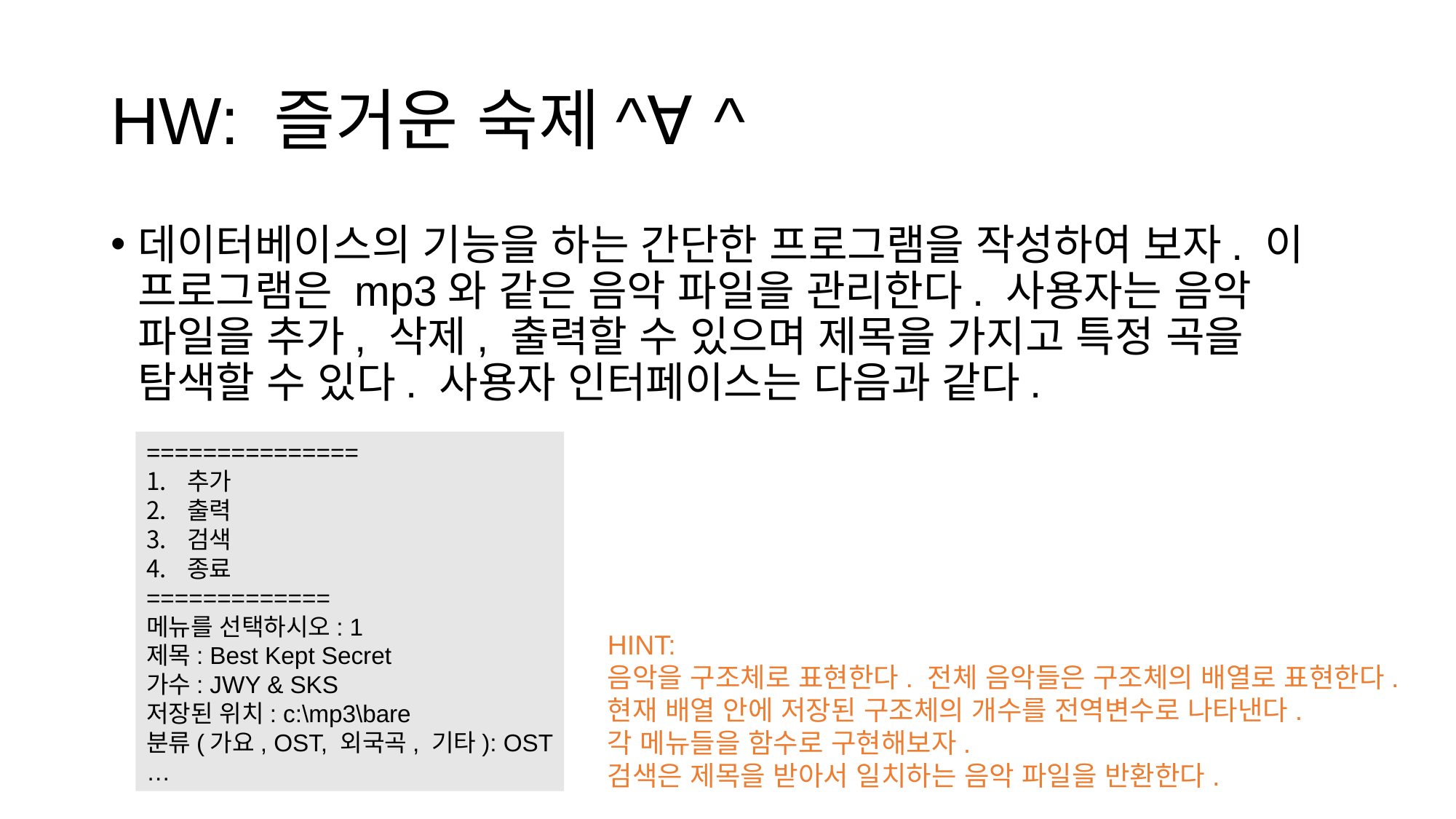

# HW: 즐거운 숙제^∀^
데이터베이스의 기능을 하는 간단한 프로그램을 작성하여 보자. 이 프로그램은 mp3와 같은 음악 파일을 관리한다. 사용자는 음악 파일을 추가, 삭제, 출력할 수 있으며 제목을 가지고 특정 곡을 탐색할 수 있다. 사용자 인터페이스는 다음과 같다.
===============
추가
출력
검색
종료
=============
메뉴를 선택하시오: 1
제목: Best Kept Secret
가수: JWY & SKS
저장된 위치: c:\mp3\bare
분류(가요, OST, 외국곡, 기타): OST
…
HINT:
음악을 구조체로 표현한다. 전체 음악들은 구조체의 배열로 표현한다.
현재 배열 안에 저장된 구조체의 개수를 전역변수로 나타낸다.
각 메뉴들을 함수로 구현해보자.
검색은 제목을 받아서 일치하는 음악 파일을 반환한다.